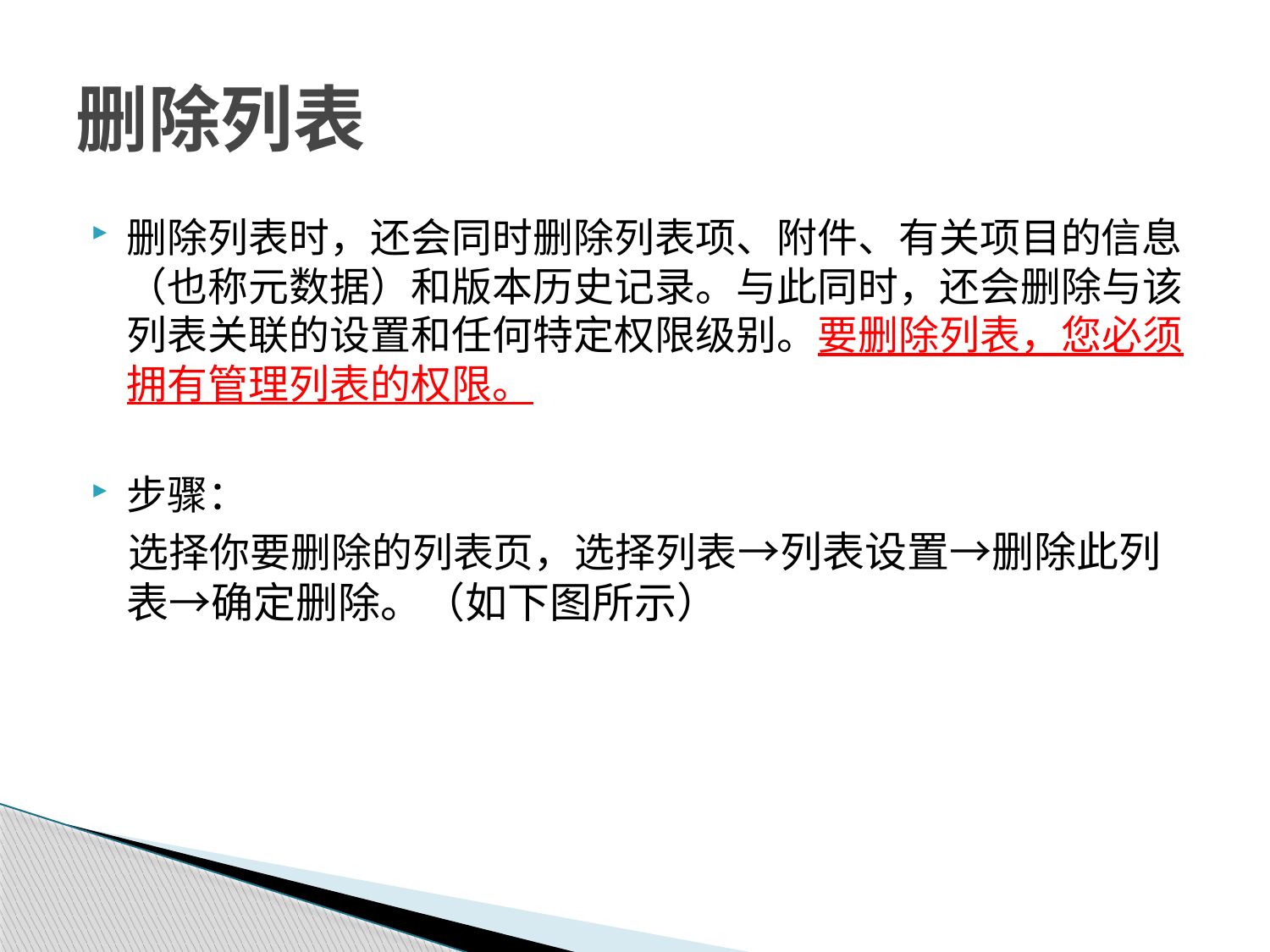

# 删除列表
删除列表时，还会同时删除列表项、附件、有关项目的信息（也称元数据）和版本历史记录。与此同时，还会删除与该列表关联的设置和任何特定权限级别。要删除列表，您必须拥有管理列表的权限。

步骤：
   选择你要删除的列表页，选择列表→列表设置→删除此列表→确定删除。（如下图所示）